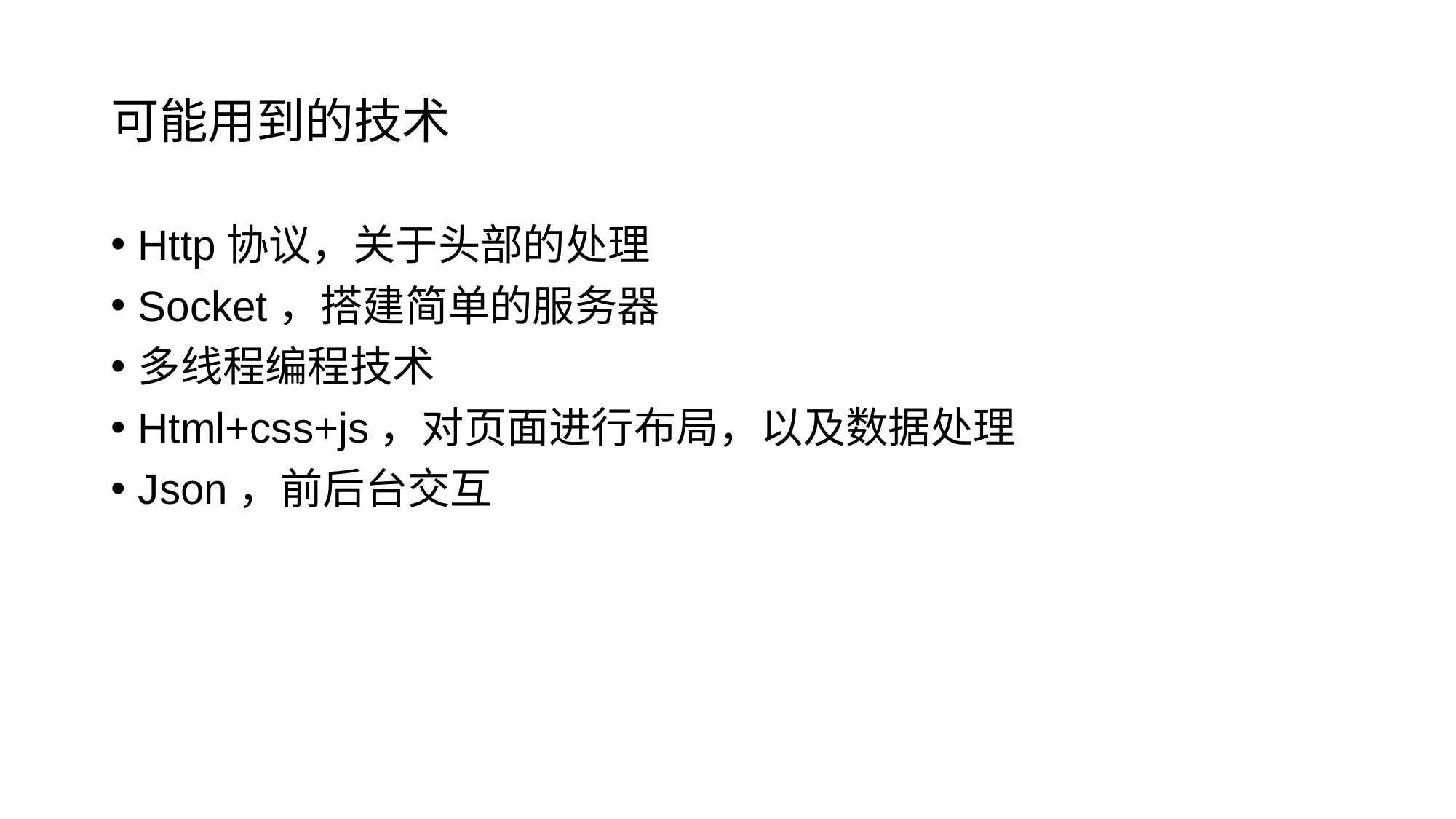

# 可能用到的技术
Http协议，关于头部的处理
Socket，搭建简单的服务器
多线程编程技术
Html+css+js，对页面进行布局，以及数据处理
Json，前后台交互